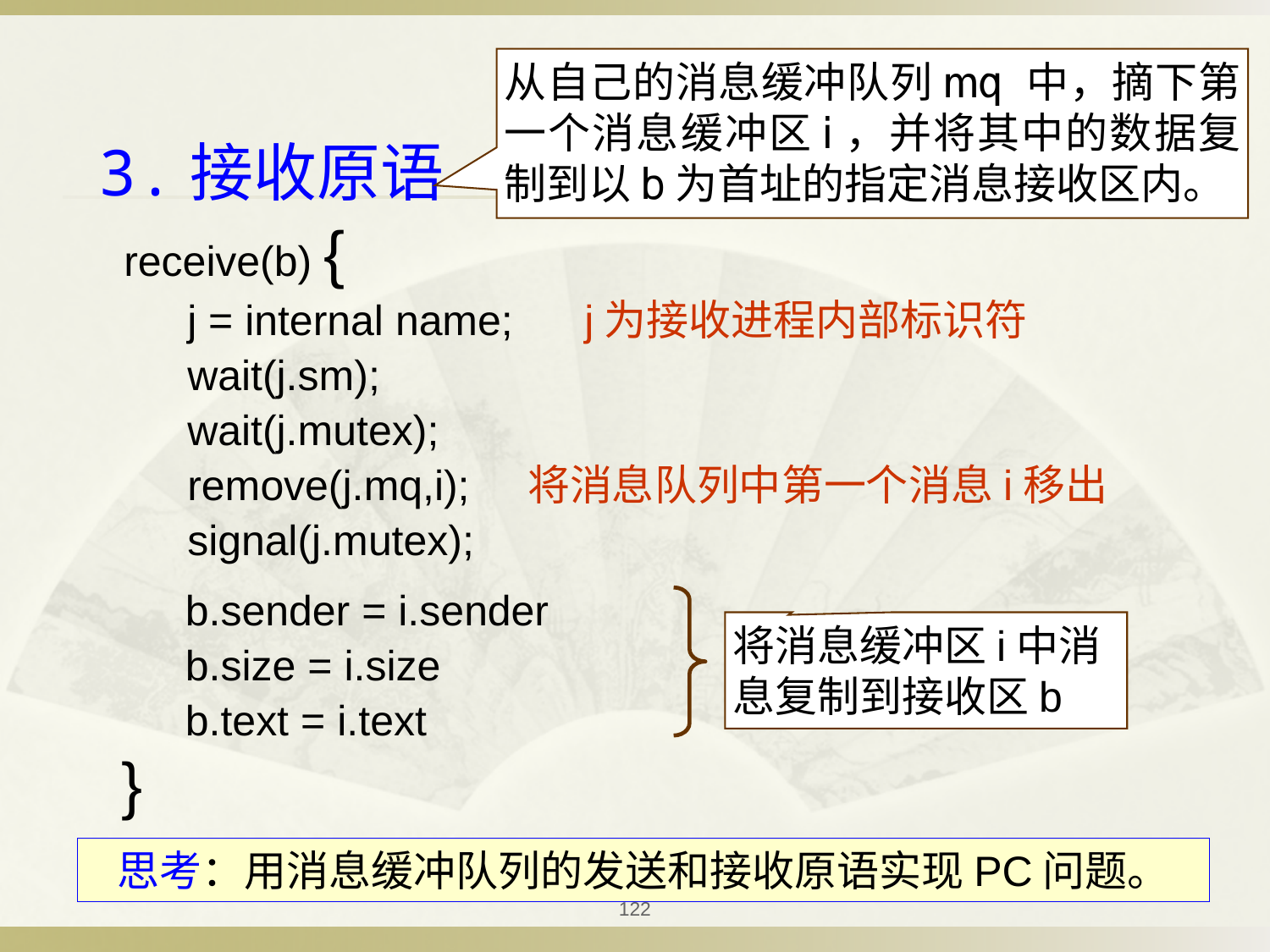

从自己的消息缓冲队列mq 中，摘下第一个消息缓冲区i，并将其中的数据复制到以b为首址的指定消息接收区内。
3.接收原语
receive(b) {
j = internal name;      j为接收进程内部标识符
wait(j.sm);
wait(j.mutex);
remove(j.mq,i);    将消息队列中第一个消息i移出
signal(j.mutex);
b.sender = i.sender
b.size = i.size
b.text = i.text
}

将消息缓冲区i中消息复制到接收区b
思考：用消息缓冲队列的发送和接收原语实现PC问题。
122